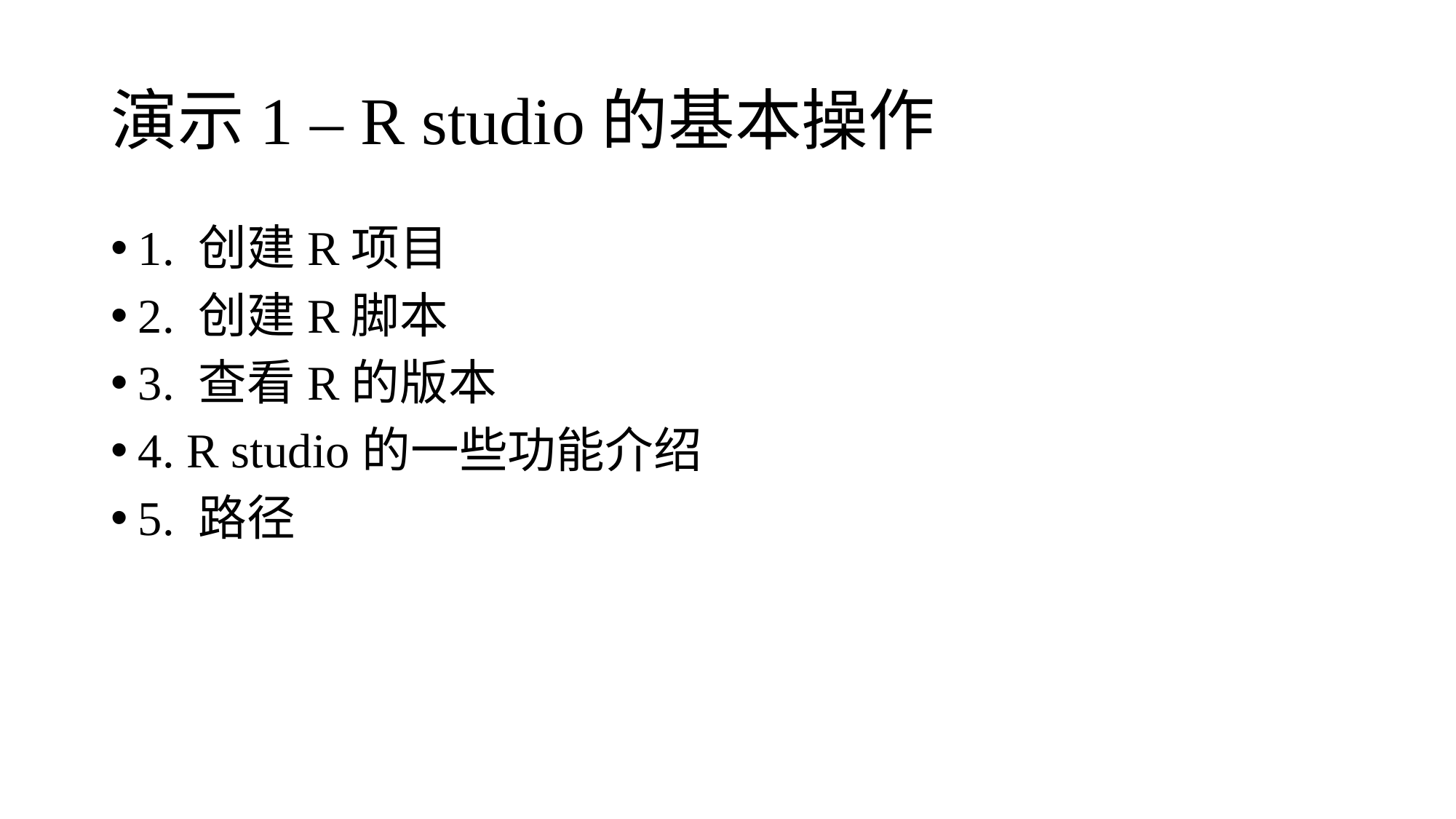

# 演示1 – R studio的基本操作
1. 创建R项目
2. 创建R脚本
3. 查看R的版本
4. R studio的一些功能介绍
5. 路径